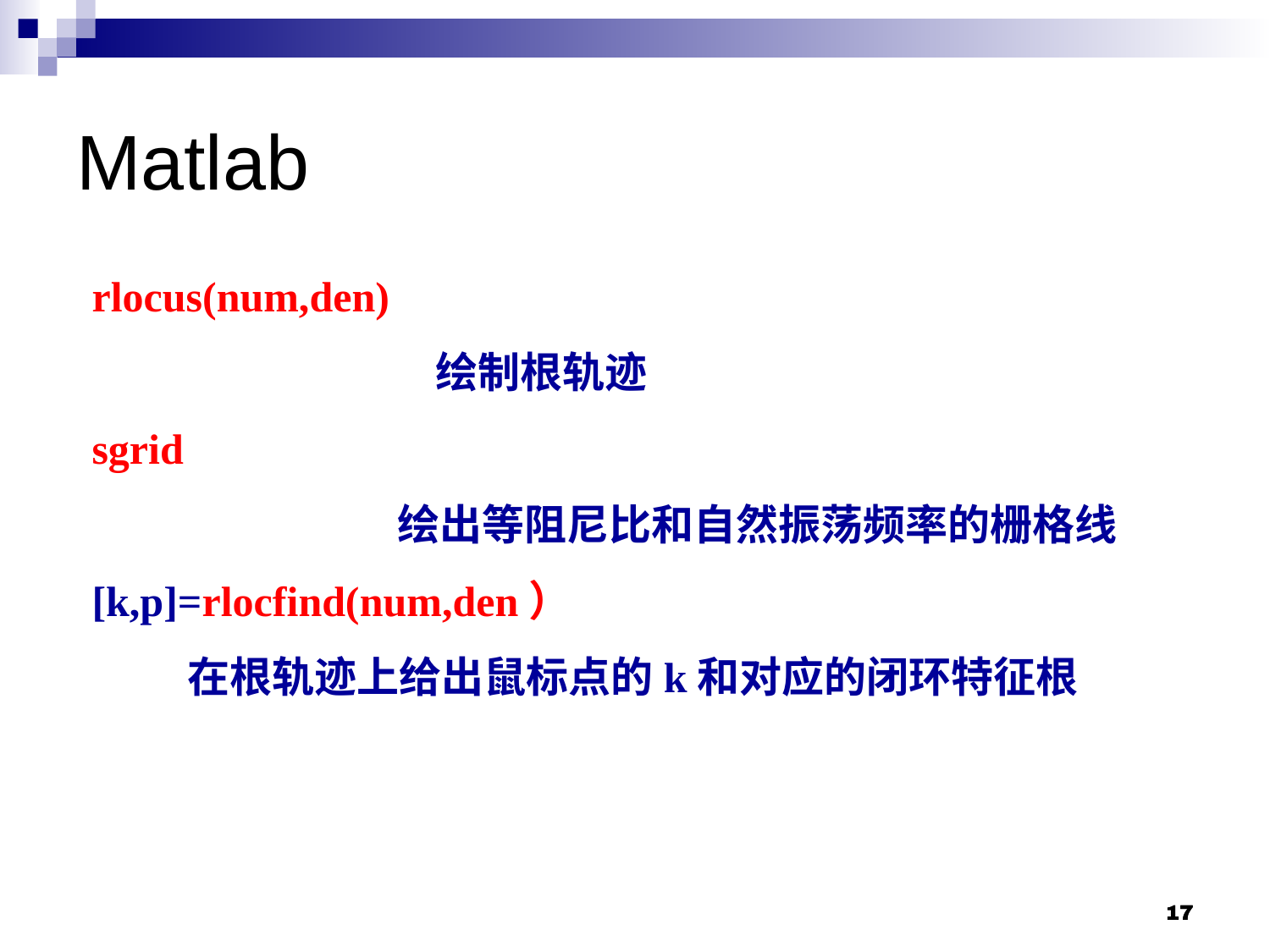

Matlab
rlocus(num,den)
                                   绘制根轨迹
sgrid
                               绘出等阻尼比和自然振荡频率的栅格线
[k,p]=rlocfind(num,den）
         在根轨迹上给出鼠标点的k和对应的闭环特征根

17
17